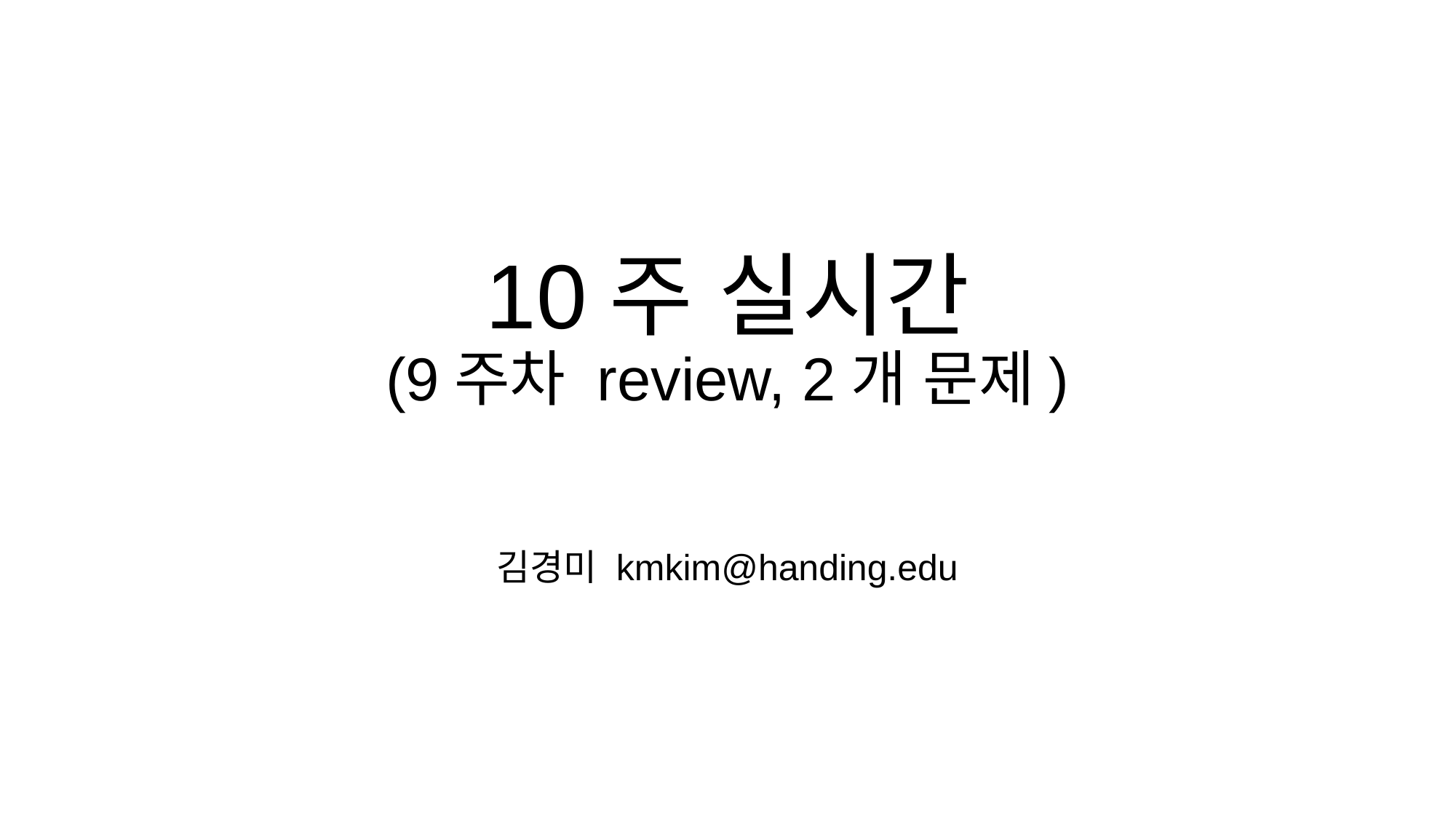

# 10주 실시간 (9주차 review, 2개 문제)

김경미 kmkim@handing.edu